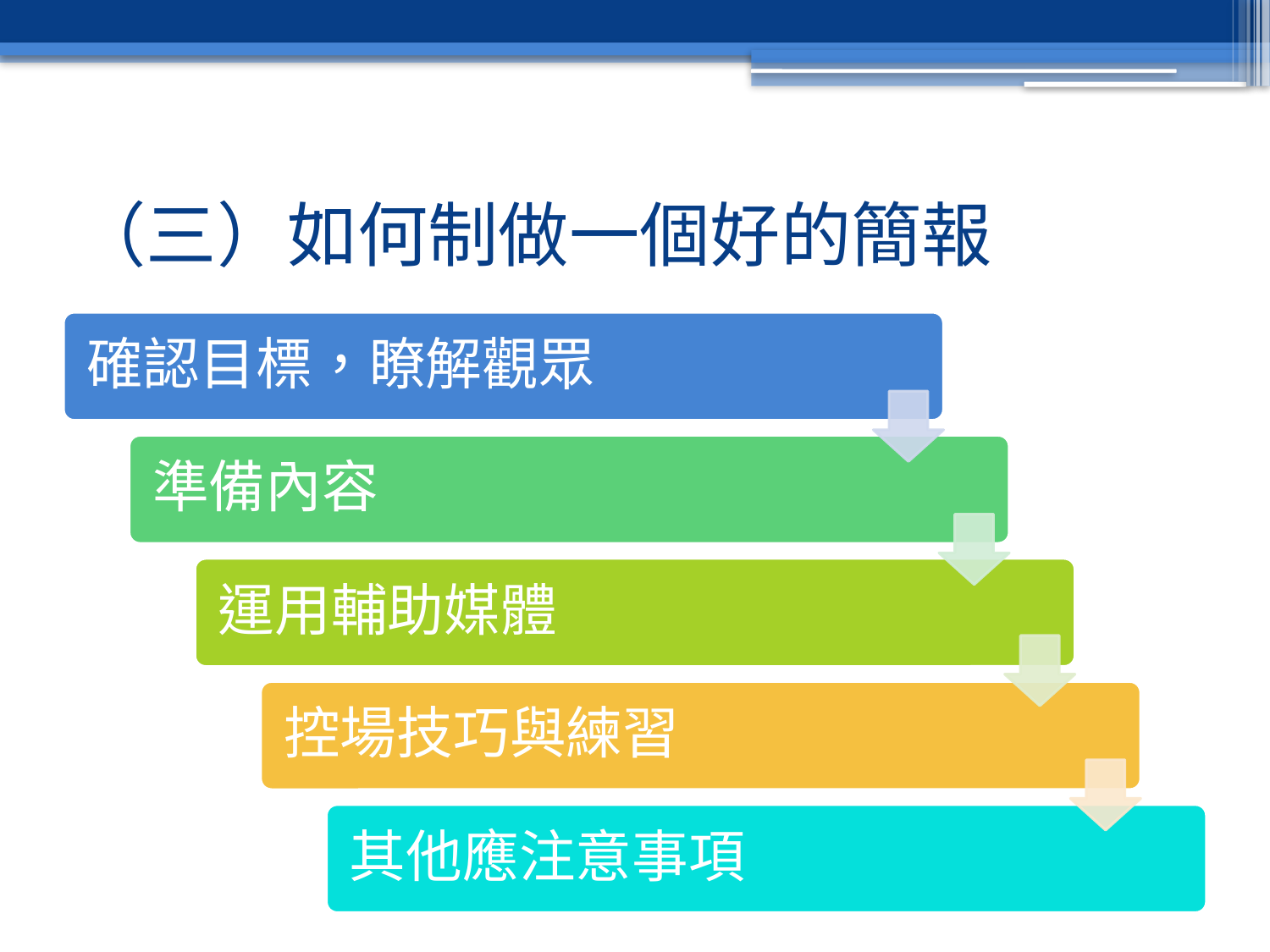

# （三）如何制做一個好的簡報
確認目標，瞭解觀眾
準備內容
運用輔助媒體
控場技巧與練習
其他應注意事項